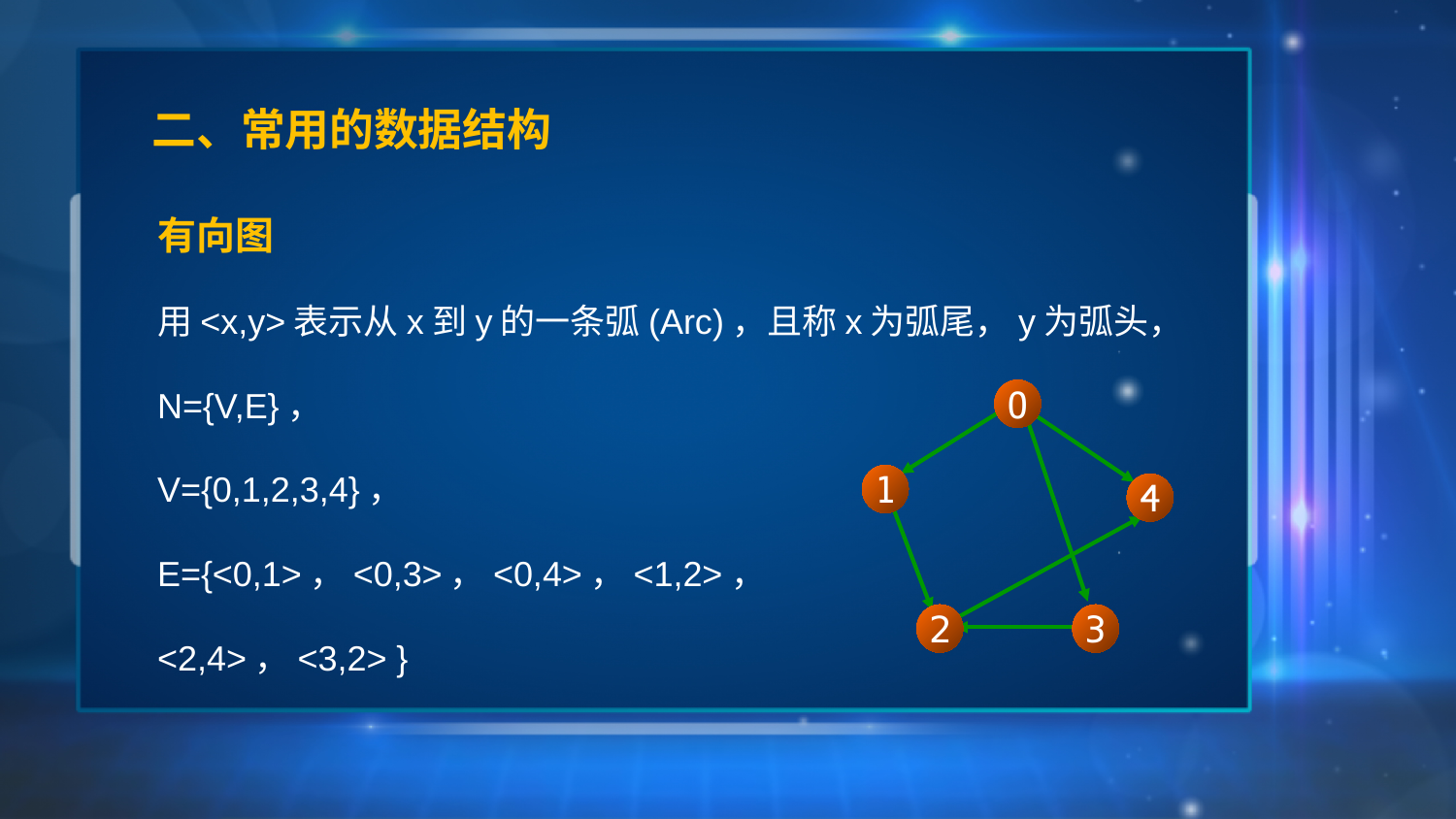

# 二、常用的数据结构
有向图
用<x,y>表示从x到y的一条弧(Arc)，且称x为弧尾，y为弧头，
N={V,E}，
V={0,1,2,3,4}，
E={<0,1>，<0,3>，<0,4>，<1,2>，
<2,4>，<3,2> }

0

1

4

2

3